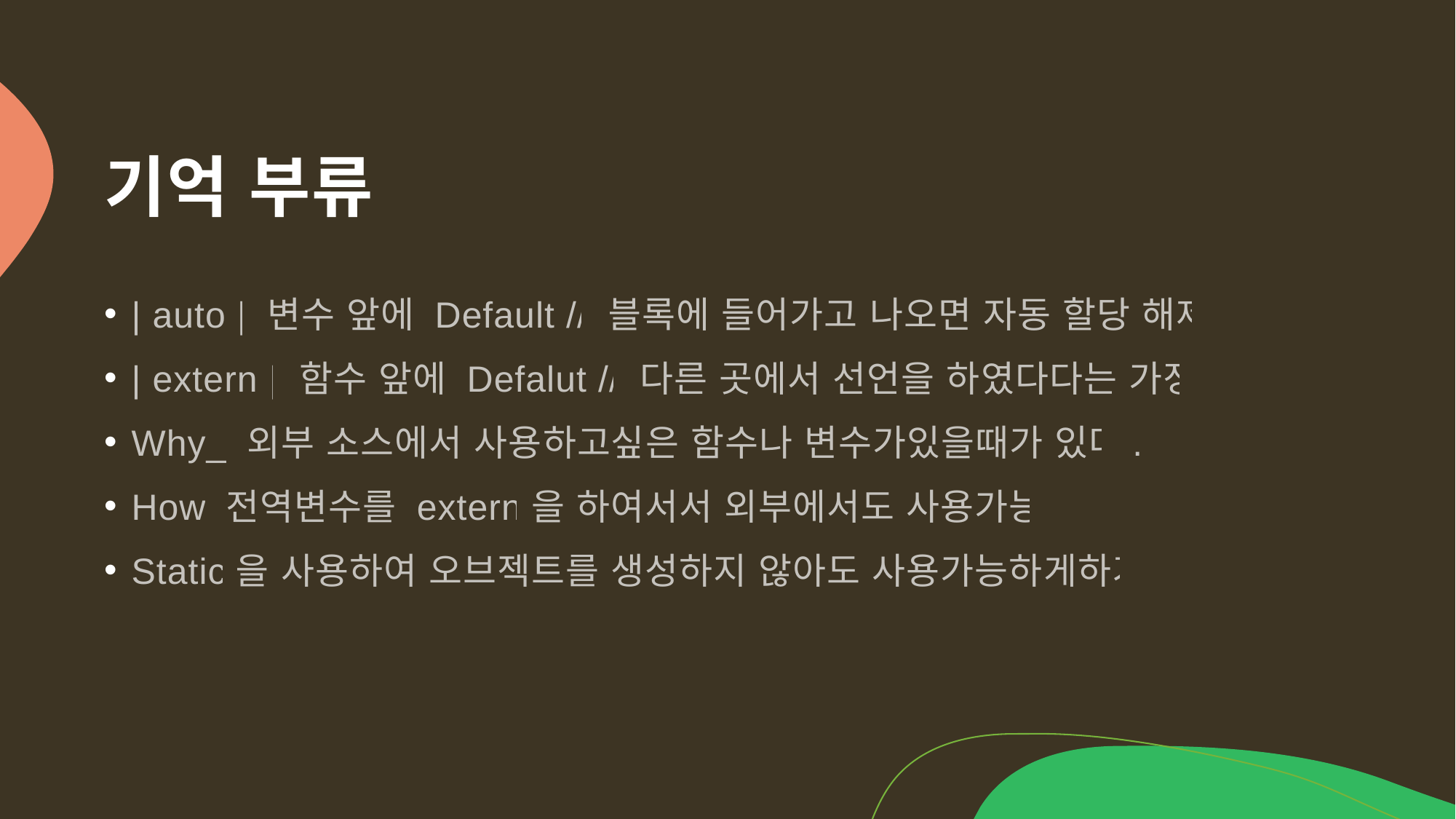

# 기억 부류
| auto | 변수 앞에 Default // 블록에 들어가고 나오면 자동 할당 해제
| extern | 함수 앞에 Defalut // 다른 곳에서 선언을 하였다다는 가정
Why_ 외부 소스에서 사용하고싶은 함수나 변수가있을때가 있다.
How 전역변수를 extern을 하여서서 외부에서도 사용가능
Static을 사용하여 오브젝트를 생성하지 않아도 사용가능하게하기